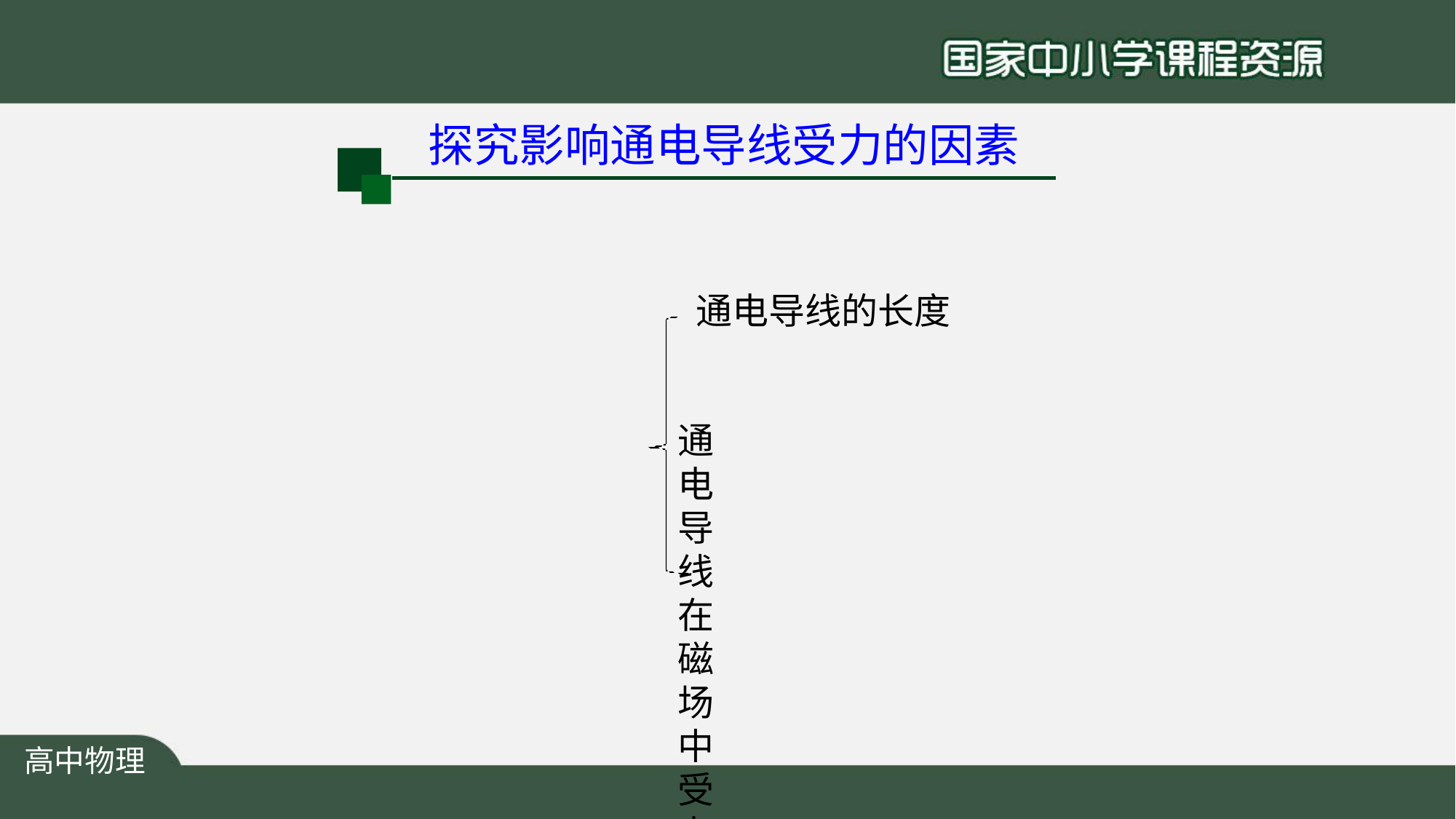

# 探究影响通电导线受力的因素

通电导线的长度

通电导线在磁场中受力
（导线与磁场方向垂直）
导线中的电流大小

高中物理